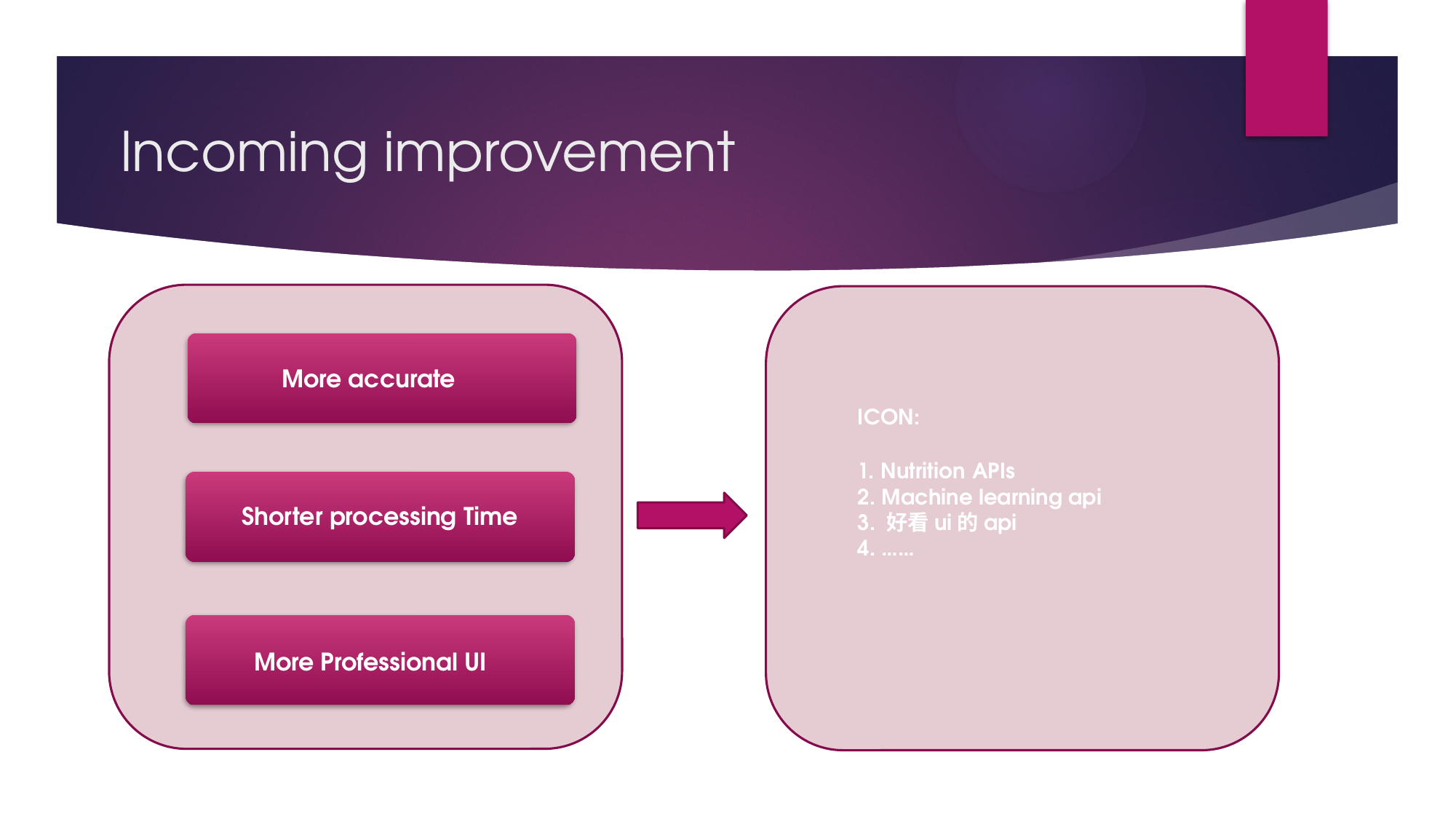

# Incoming improvement

More accurate
ICON:

1. Nutrition APIs
2. Machine learning api
3. 好看ui的api
4. ……

Shorter processing Time

More Professional UI